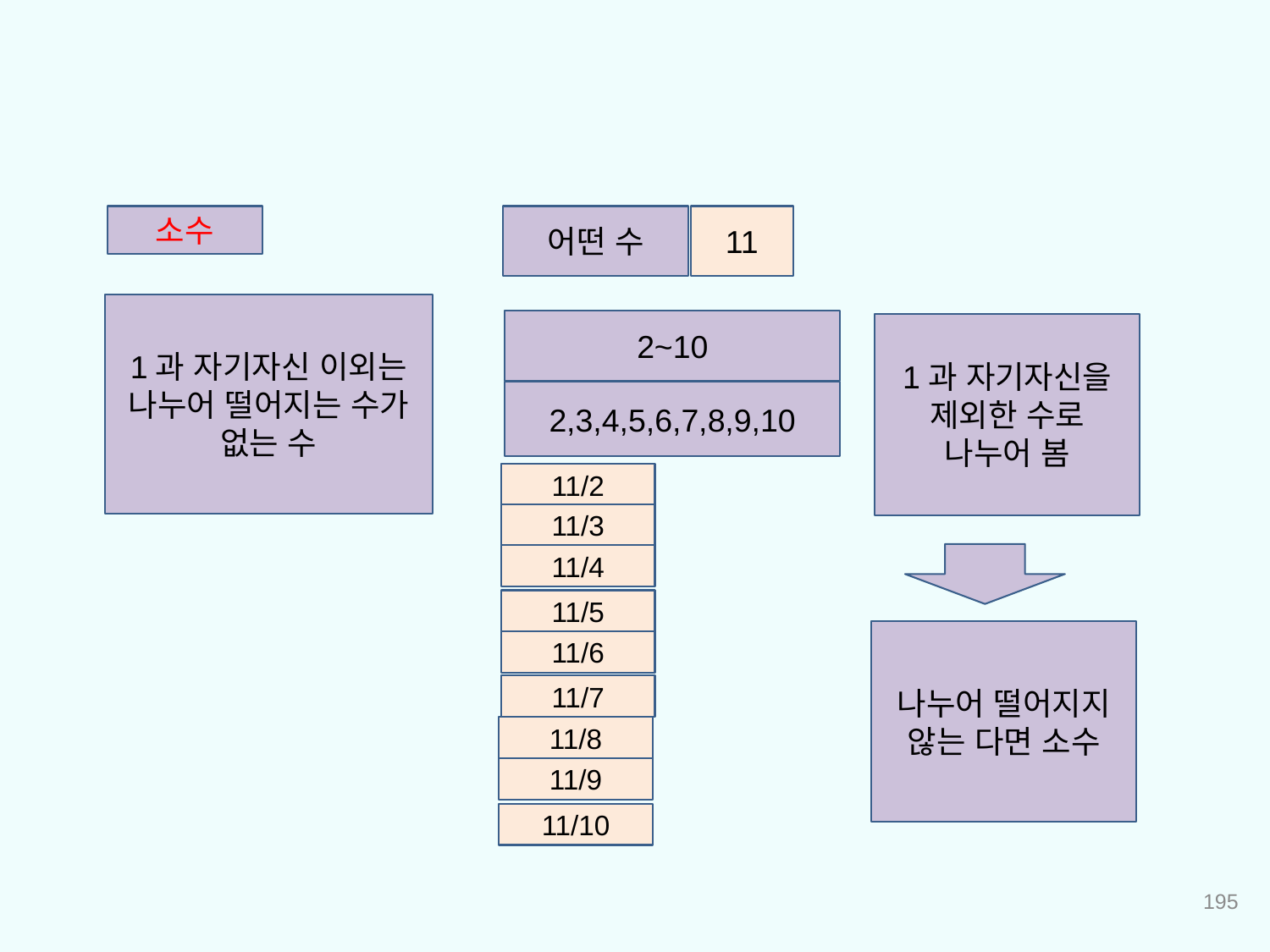

소수
어떤 수
11
1과 자기자신 이외는 나누어 떨어지는 수가 없는 수
2~10
1과 자기자신을 제외한 수로 나누어 봄
2,3,4,5,6,7,8,9,10
11/2
11/3

11/4
11/5
나누어 떨어지지 않는 다면 소수
11/6
11/7
11/8
11/9
11/10
195